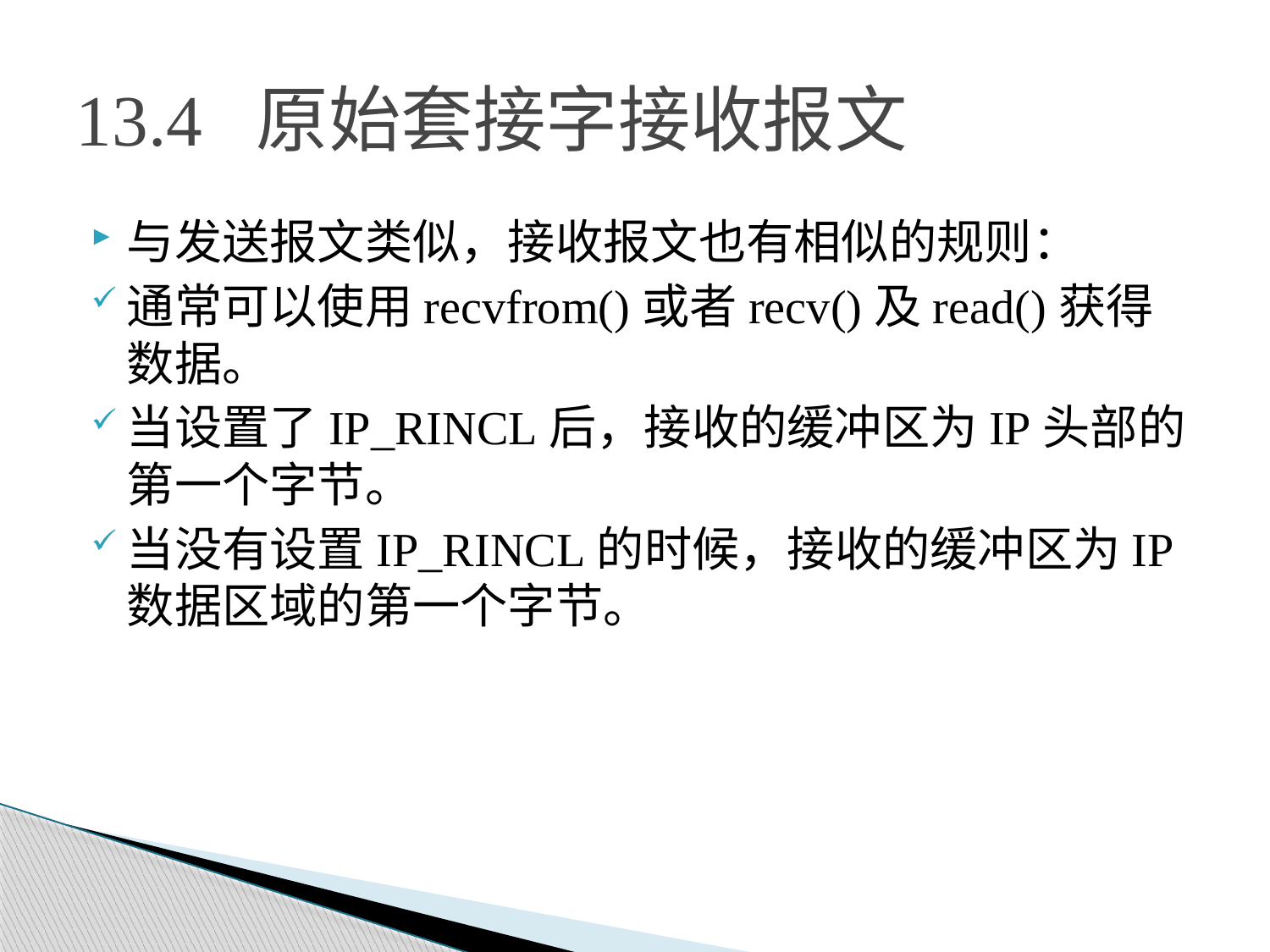

# 13.4  原始套接字接收报文
与发送报文类似，接收报文也有相似的规则：
通常可以使用recvfrom()或者recv()及read()获得数据。
当设置了IP_RINCL后，接收的缓冲区为IP头部的第一个字节。
当没有设置IP_RINCL的时候，接收的缓冲区为IP数据区域的第一个字节。